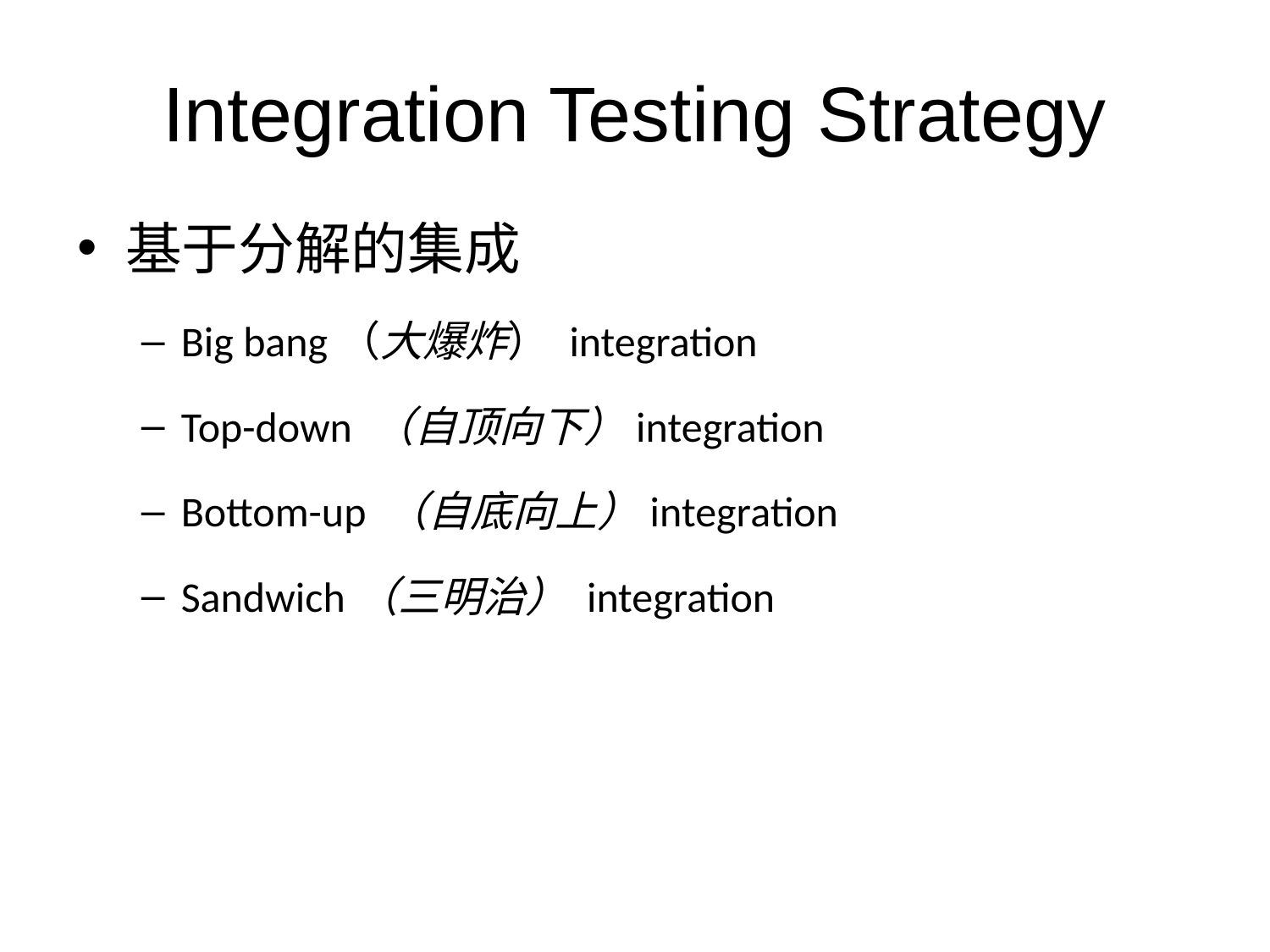

Integration Testing Strategy
基于分解的集成
Big bang（大爆炸） integration
Top-down （自顶向下）integration
Bottom-up （自底向上）integration
Sandwich（三明治） integration